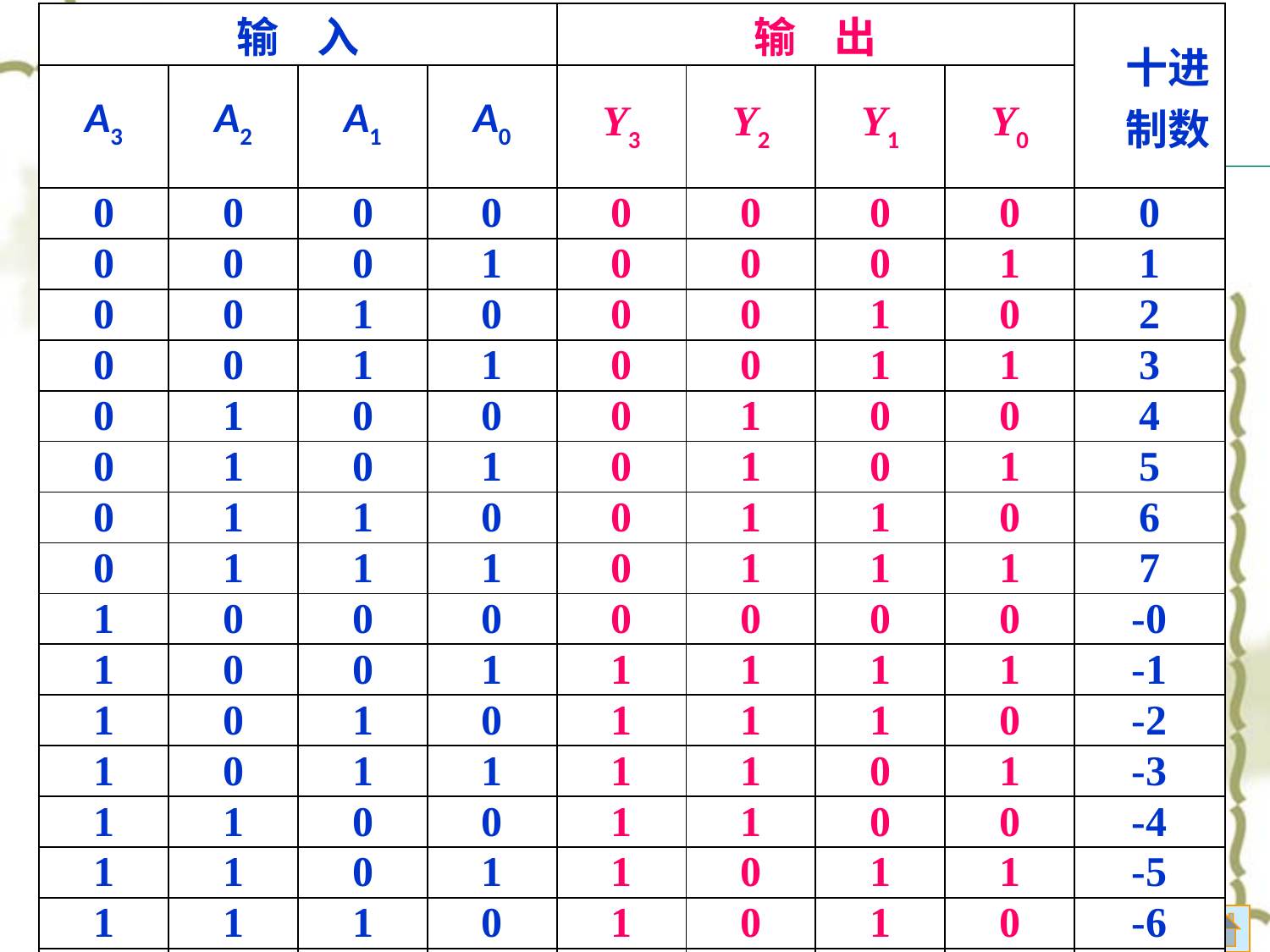

| 输 入 |  |  |  | 输 出 |  |  |  | 十进 制数 |
| --- | --- | --- | --- | --- | --- | --- | --- | --- |
| A3 | A2 | A1 | A0 | Y3 | Y2 | Y1 | Y0 |  |
| 0 | 0 | 0 | 0 | 0 | 0 | 0 | 0 | 0 |
| 0 | 0 | 0 | 1 | 0 | 0 | 0 | 1 | 1 |
| 0 | 0 | 1 | 0 | 0 | 0 | 1 | 0 | 2 |
| 0 | 0 | 1 | 1 | 0 | 0 | 1 | 1 | 3 |
| 0 | 1 | 0 | 0 | 0 | 1 | 0 | 0 | 4 |
| 0 | 1 | 0 | 1 | 0 | 1 | 0 | 1 | 5 |
| 0 | 1 | 1 | 0 | 0 | 1 | 1 | 0 | 6 |
| 0 | 1 | 1 | 1 | 0 | 1 | 1 | 1 | 7 |
| 1 | 0 | 0 | 0 | 0 | 0 | 0 | 0 | -0 |
| 1 | 0 | 0 | 1 | 1 | 1 | 1 | 1 | -1 |
| 1 | 0 | 1 | 0 | 1 | 1 | 1 | 0 | -2 |
| 1 | 0 | 1 | 1 | 1 | 1 | 0 | 1 | -3 |
| 1 | 1 | 0 | 0 | 1 | 1 | 0 | 0 | -4 |
| 1 | 1 | 0 | 1 | 1 | 0 | 1 | 1 | -5 |
| 1 | 1 | 1 | 0 | 1 | 0 | 1 | 0 | -6 |
| 1 | 1 | 1 | 1 | 1 | 0 | 0 | 1 | -7 |